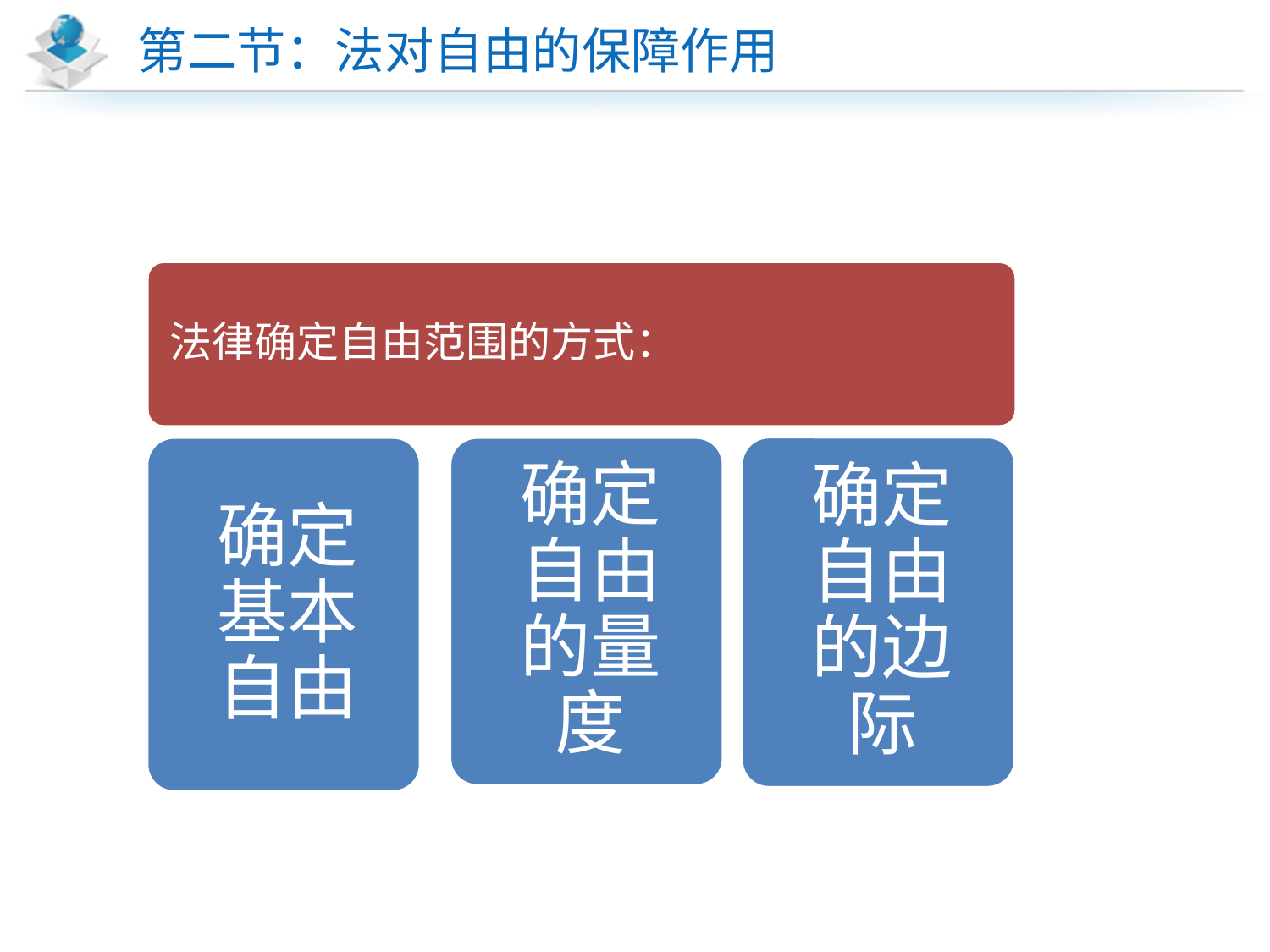

# 第二节：法对自由的保障作用
法律确定自由范围的方式：
确定基本自由
确定自由的量度
确定自由的边际